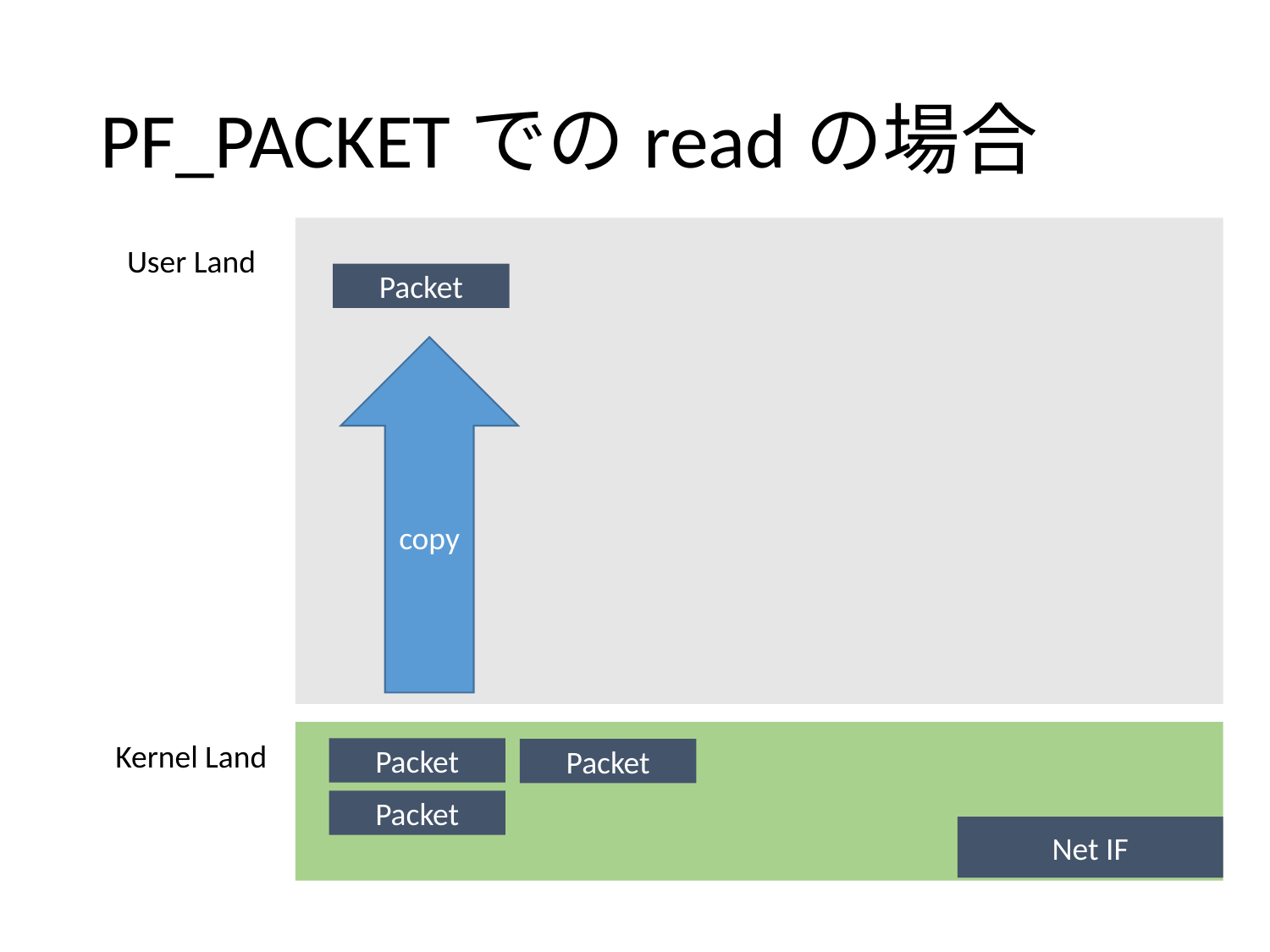

# PF_PACKETでのreadの場合

User Land

Kernel Land
Packet
copy

Packet
Packet
Packet
Net IF